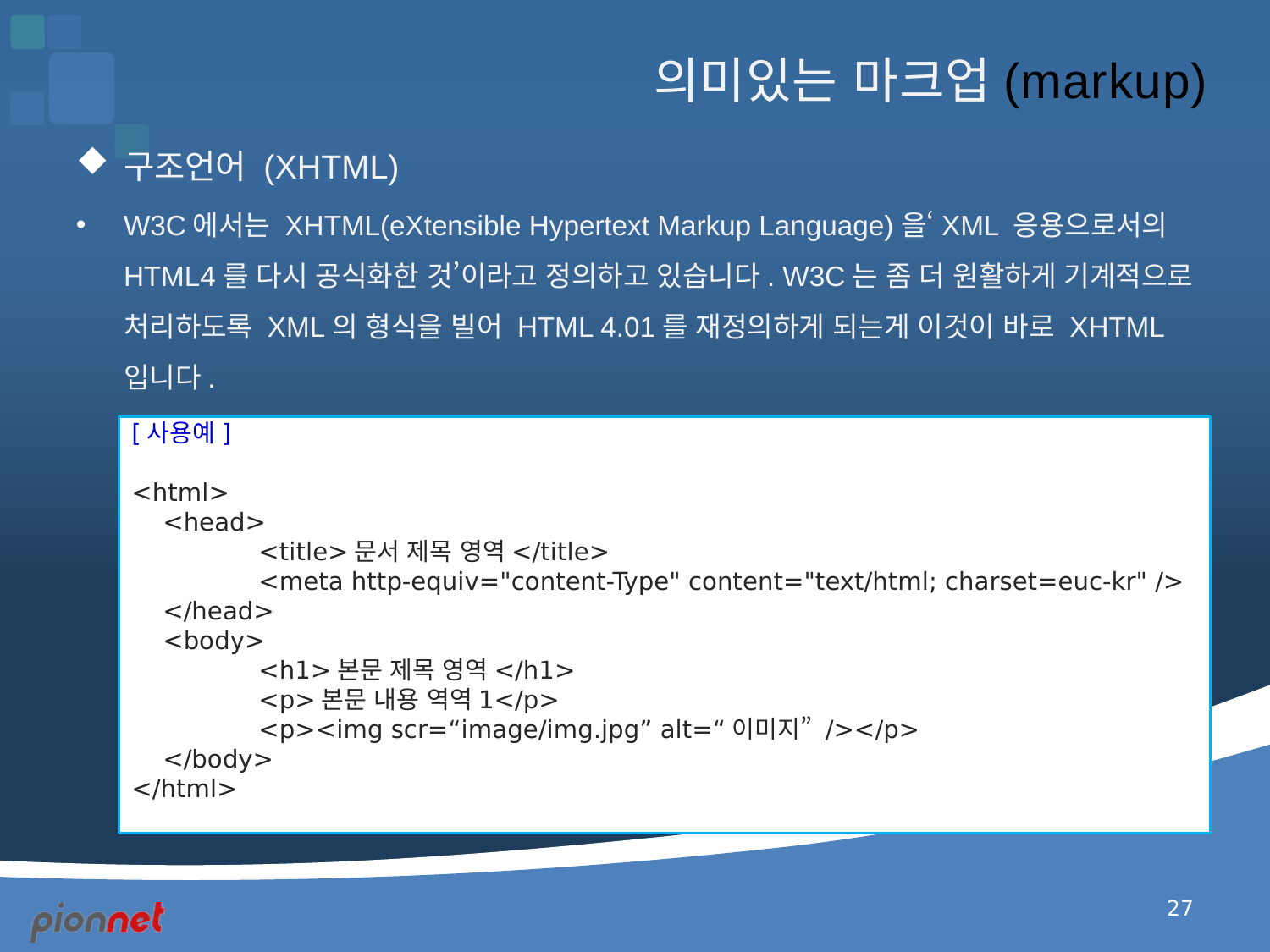

# 의미있는 마크업(markup)
구조언어 (XHTML)
W3C에서는 XHTML(eXtensible Hypertext Markup Language)을‘XML 응용으로서의 HTML4를 다시 공식화한 것’이라고 정의하고 있습니다. W3C는 좀 더 원활하게 기계적으로 처리하도록 XML의 형식을 빌어 HTML 4.01를 재정의하게 되는게 이것이 바로 XHTML 입니다.
[사용예]

<html>
    <head>
	<title>문서 제목 영역</title>
	<meta http-equiv="content-Type" content="text/html; charset=euc-kr" />
    </head>
    <body>
	<h1>본문 제목 영역</h1>
	<p>본문 내용 역역1</p>
	<p><img scr=“image/img.jpg” alt=“이미지” /></p>
    </body>
</html>

27